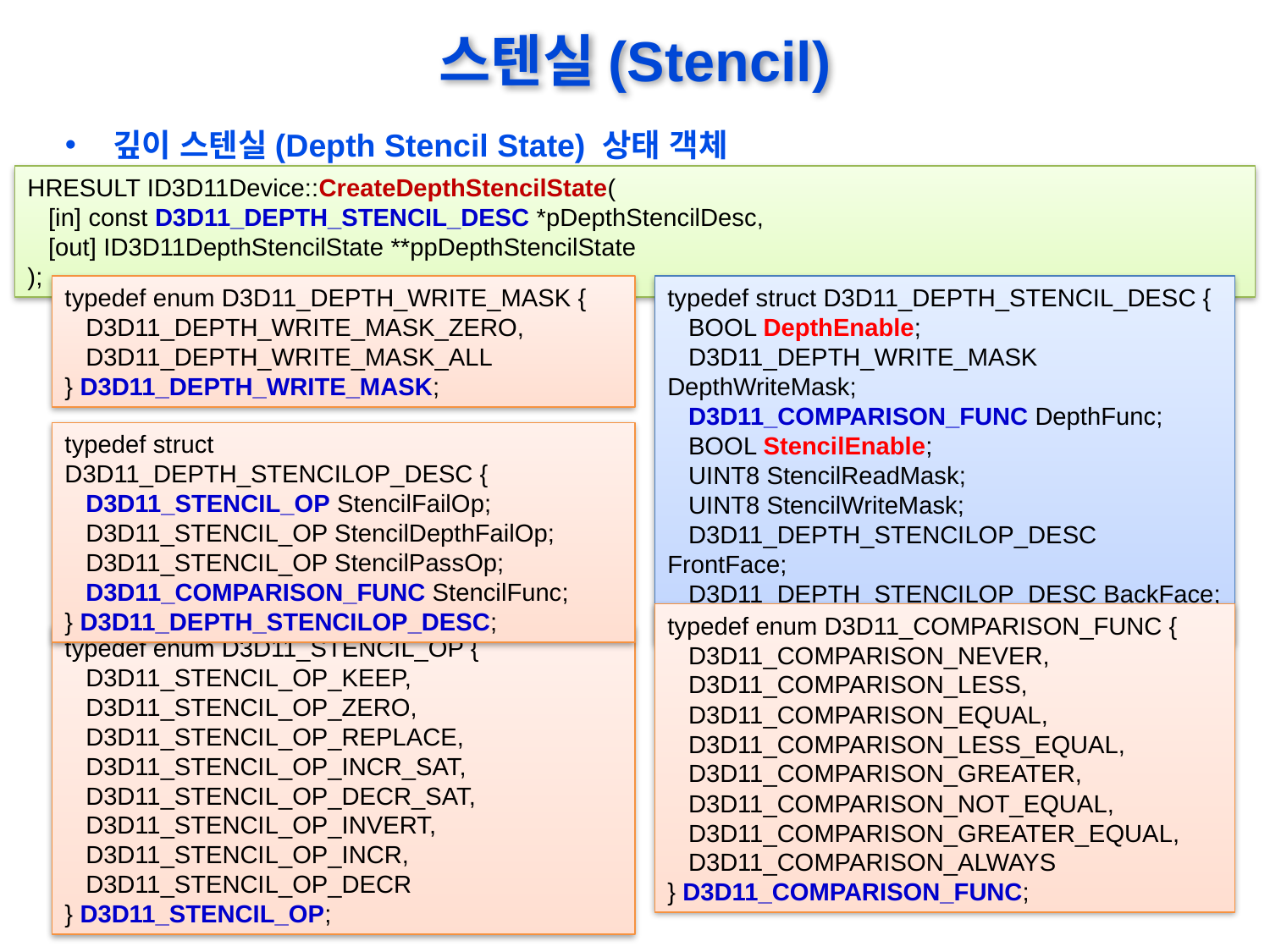

# 스텐실(Stencil)
깊이 스텐실(Depth Stencil State) 상태 객체
HRESULT ID3D11Device::CreateDepthStencilState(
   [in] const D3D11_DEPTH_STENCIL_DESC *pDepthStencilDesc,
   [out] ID3D11DepthStencilState **ppDepthStencilState
);
typedef enum D3D11_DEPTH_WRITE_MASK {
   D3D11_DEPTH_WRITE_MASK_ZERO,
   D3D11_DEPTH_WRITE_MASK_ALL
} D3D11_DEPTH_WRITE_MASK;
typedef struct D3D11_DEPTH_STENCIL_DESC {
   BOOL DepthEnable;
   D3D11_DEPTH_WRITE_MASK DepthWriteMask;
   D3D11_COMPARISON_FUNC DepthFunc;
   BOOL StencilEnable;
   UINT8 StencilReadMask;
   UINT8 StencilWriteMask;
   D3D11_DEPTH_STENCILOP_DESC FrontFace;
   D3D11_DEPTH_STENCILOP_DESC BackFace;
} D3D11_DEPTH_STENCIL_DESC;
typedef struct D3D11_DEPTH_STENCILOP_DESC {
   D3D11_STENCIL_OP StencilFailOp;
   D3D11_STENCIL_OP StencilDepthFailOp;
   D3D11_STENCIL_OP StencilPassOp;
   D3D11_COMPARISON_FUNC StencilFunc;
} D3D11_DEPTH_STENCILOP_DESC;
typedef enum D3D11_COMPARISON_FUNC {
   D3D11_COMPARISON_NEVER,
   D3D11_COMPARISON_LESS,
   D3D11_COMPARISON_EQUAL,
   D3D11_COMPARISON_LESS_EQUAL,
   D3D11_COMPARISON_GREATER,
   D3D11_COMPARISON_NOT_EQUAL,
   D3D11_COMPARISON_GREATER_EQUAL,
   D3D11_COMPARISON_ALWAYS
} D3D11_COMPARISON_FUNC;
typedef enum D3D11_STENCIL_OP {
   D3D11_STENCIL_OP_KEEP,
   D3D11_STENCIL_OP_ZERO,
   D3D11_STENCIL_OP_REPLACE,
   D3D11_STENCIL_OP_INCR_SAT,
   D3D11_STENCIL_OP_DECR_SAT,
   D3D11_STENCIL_OP_INVERT,
   D3D11_STENCIL_OP_INCR,
   D3D11_STENCIL_OP_DECR
} D3D11_STENCIL_OP;